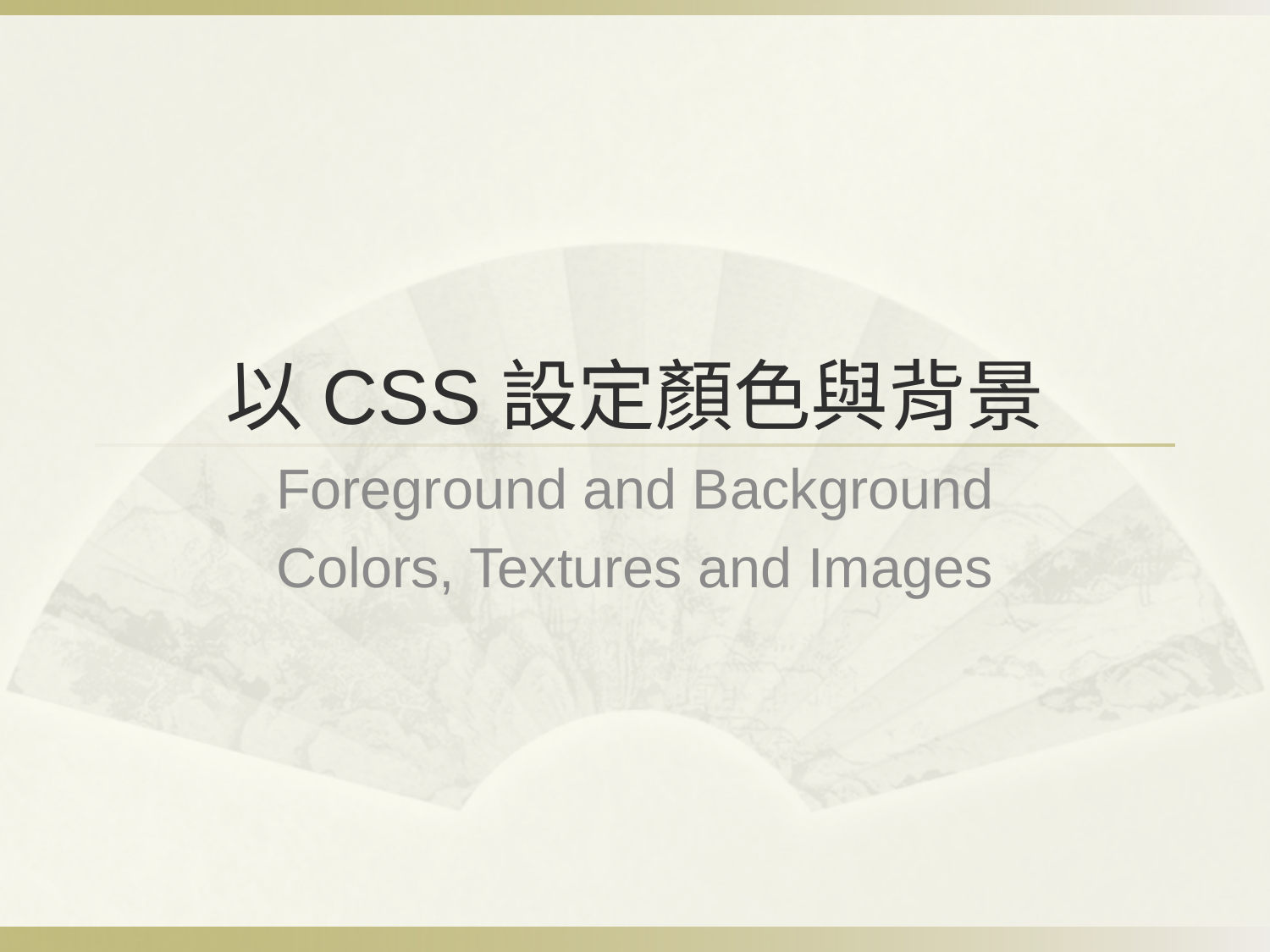

# 以CSS設定顏色與背景
Foreground and Background
Colors, Textures and Images